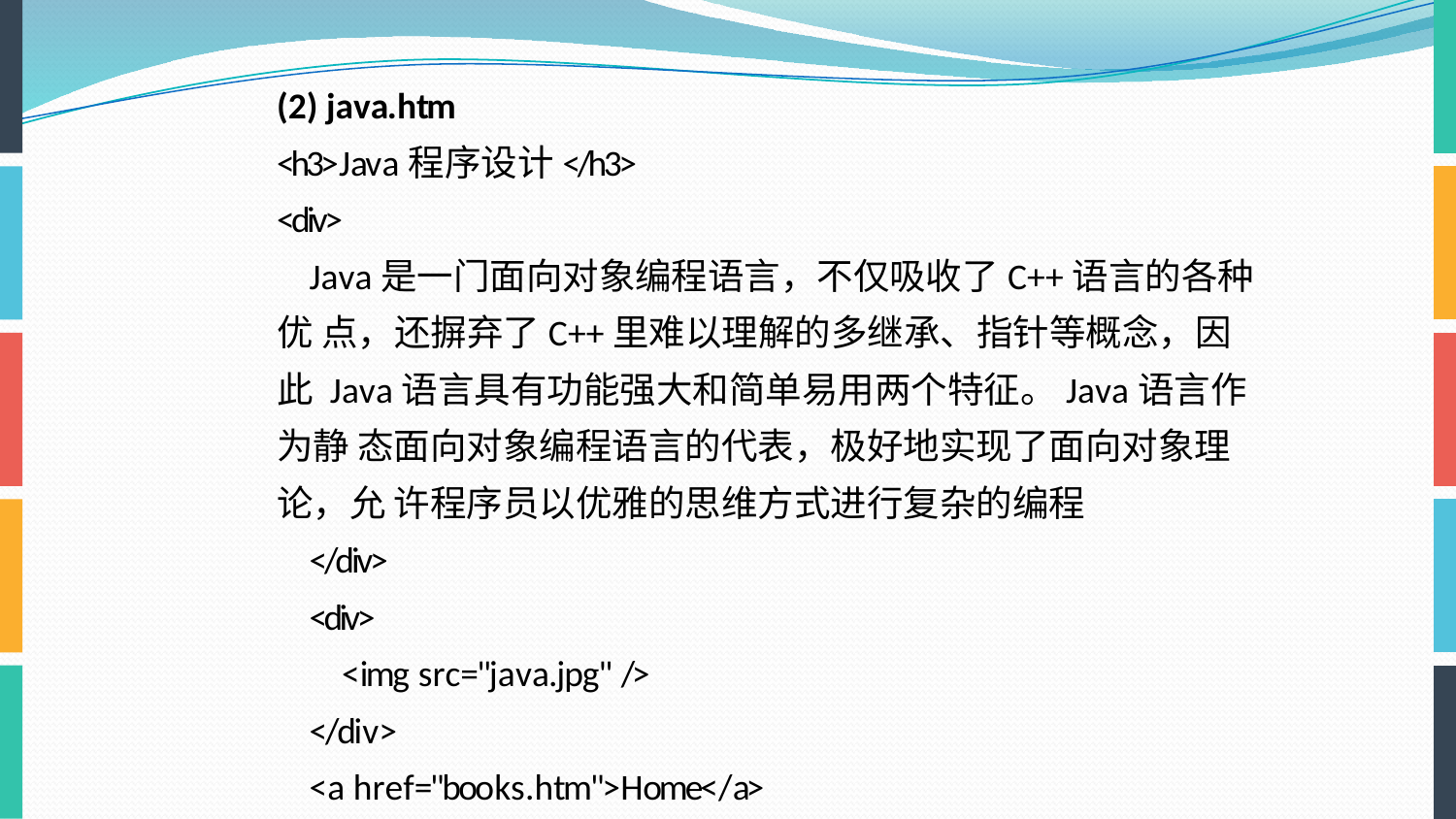

(2) java.htm
<h3>Java程序设计</h3>
<div>
Java是一门面向对象编程语言，不仅吸收了C++语言的各种优 点，还摒弃了C++里难以理解的多继承、指针等概念，因此 Java语言具有功能强大和简单易用两个特征。Java语言作为静 态面向对象编程语言的代表，极好地实现了面向对象理论，允 许程序员以优雅的思维方式进行复杂的编程
</div>
<div>
<img src="java.jpg" />
</div>
<a href="books.htm">Home</a>